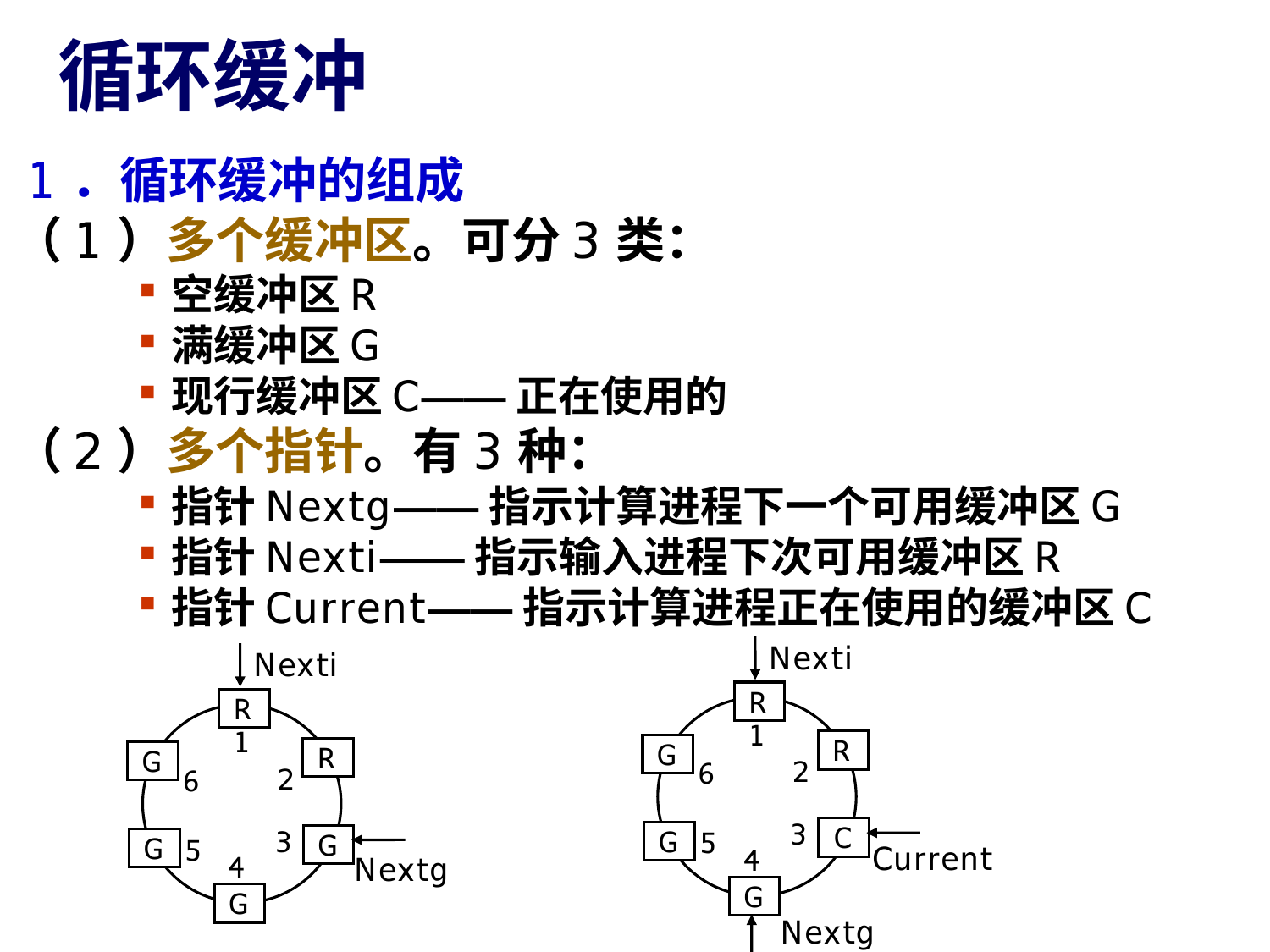

# 循环缓冲
 1．循环缓冲的组成
（1）多个缓冲区。可分3类：
空缓冲区R
满缓冲区G
现行缓冲区C——正在使用的
（2）多个指针。有3种：
指针Nextg——指示计算进程下一个可用缓冲区G
指针Nexti——指示输入进程下次可用缓冲区R
指针Current——指示计算进程正在使用的缓冲区C

Nexti

Nexti
R
R

1
1
R
G
R
G
2
6
2
6
3
C
G
3
5
G
G
5

Current

4
Nextg
4
G
G
Nextg

81